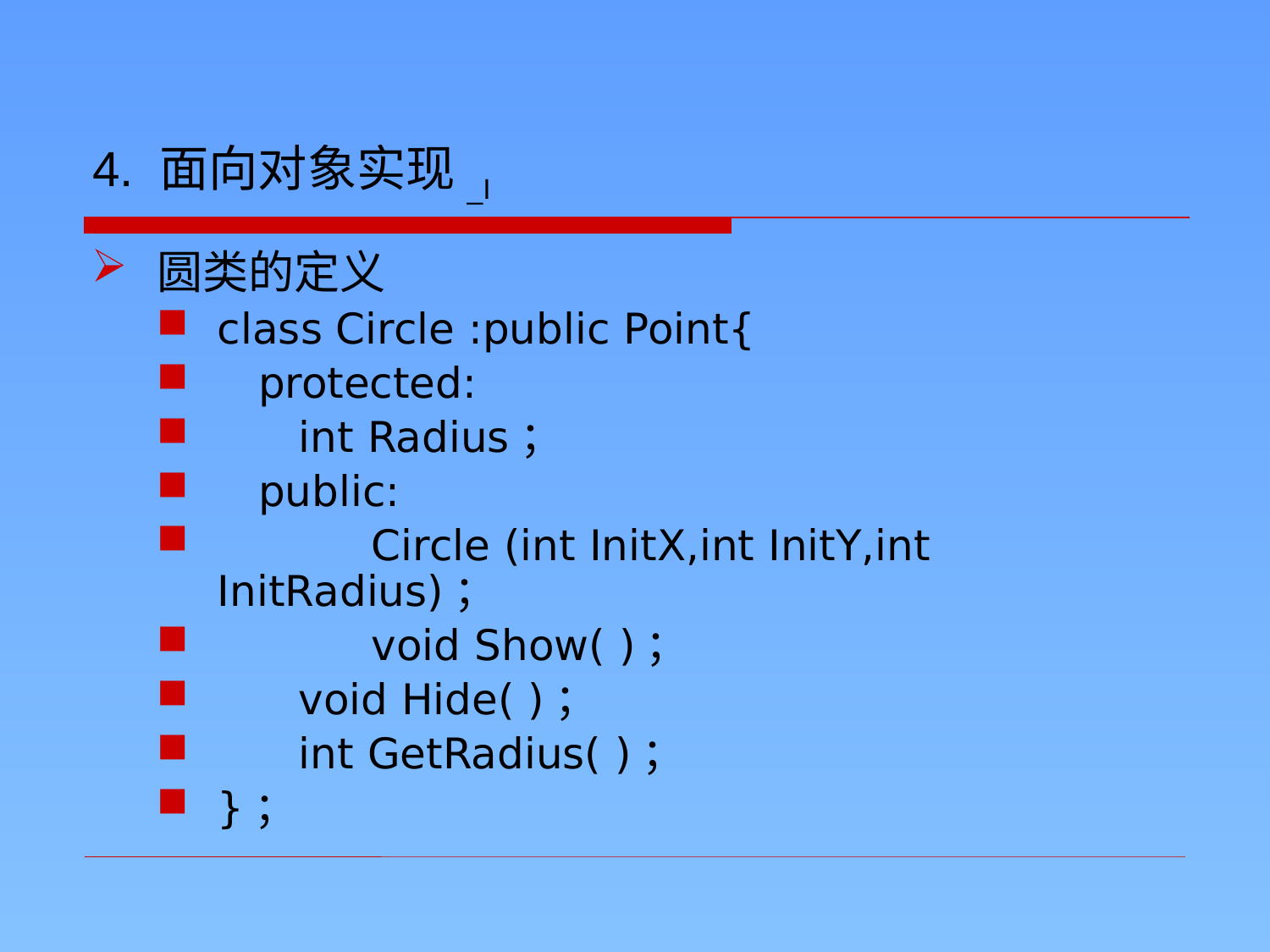

4. 面向对象实现_I
圆类的定义
class Circle :public Point{
   protected:
      int Radius；
   public:
	  Circle (int InitX,int InitY,int InitRadius)；
	  void Show( )；
      void Hide( )；
      int GetRadius( )；
}；